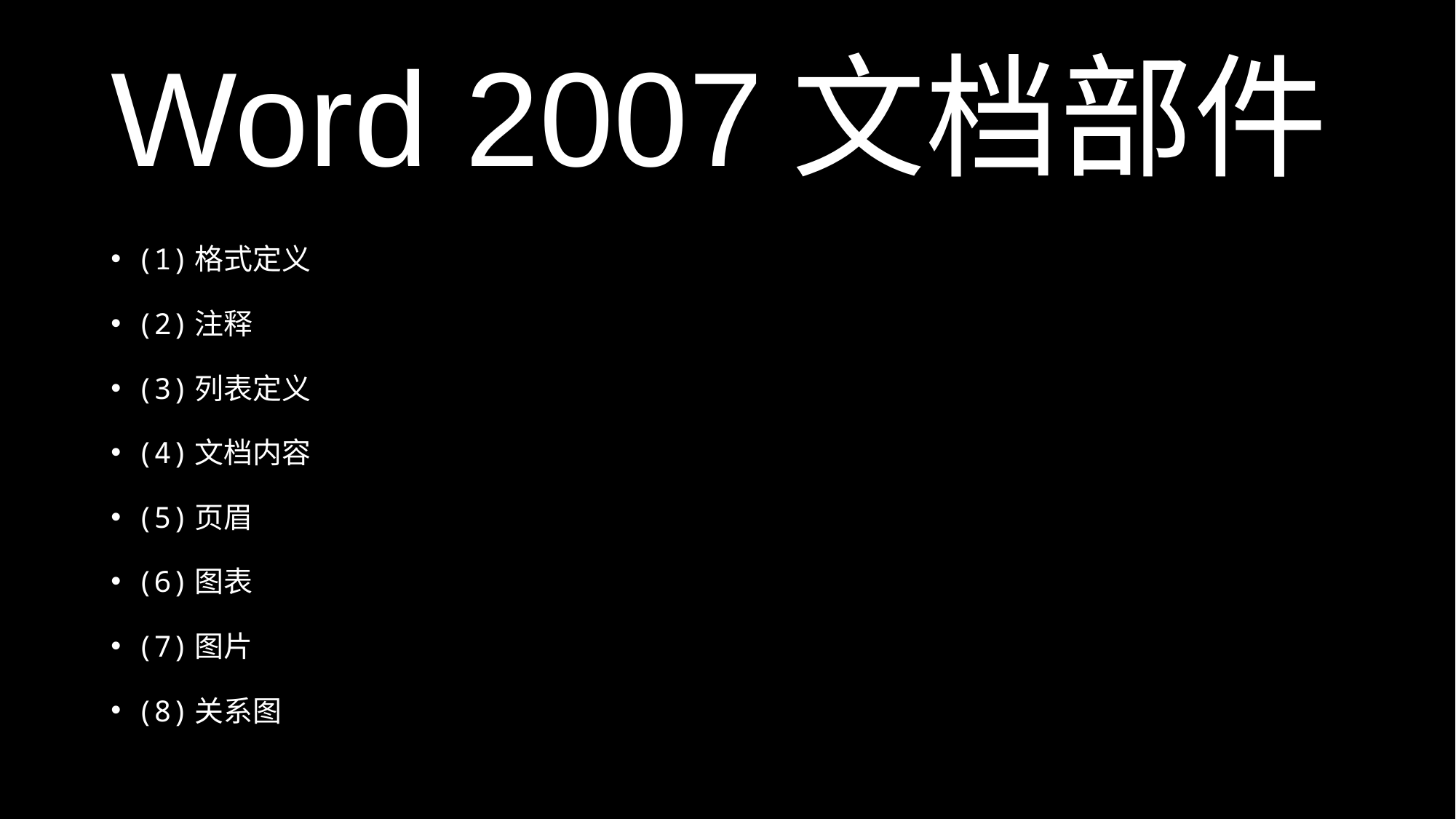

# Word 2007文档部件
(1)格式定义
(2)注释
(3)列表定义
(4)文档内容
(5)页眉
(6)图表
(7)图片
(8)关系图